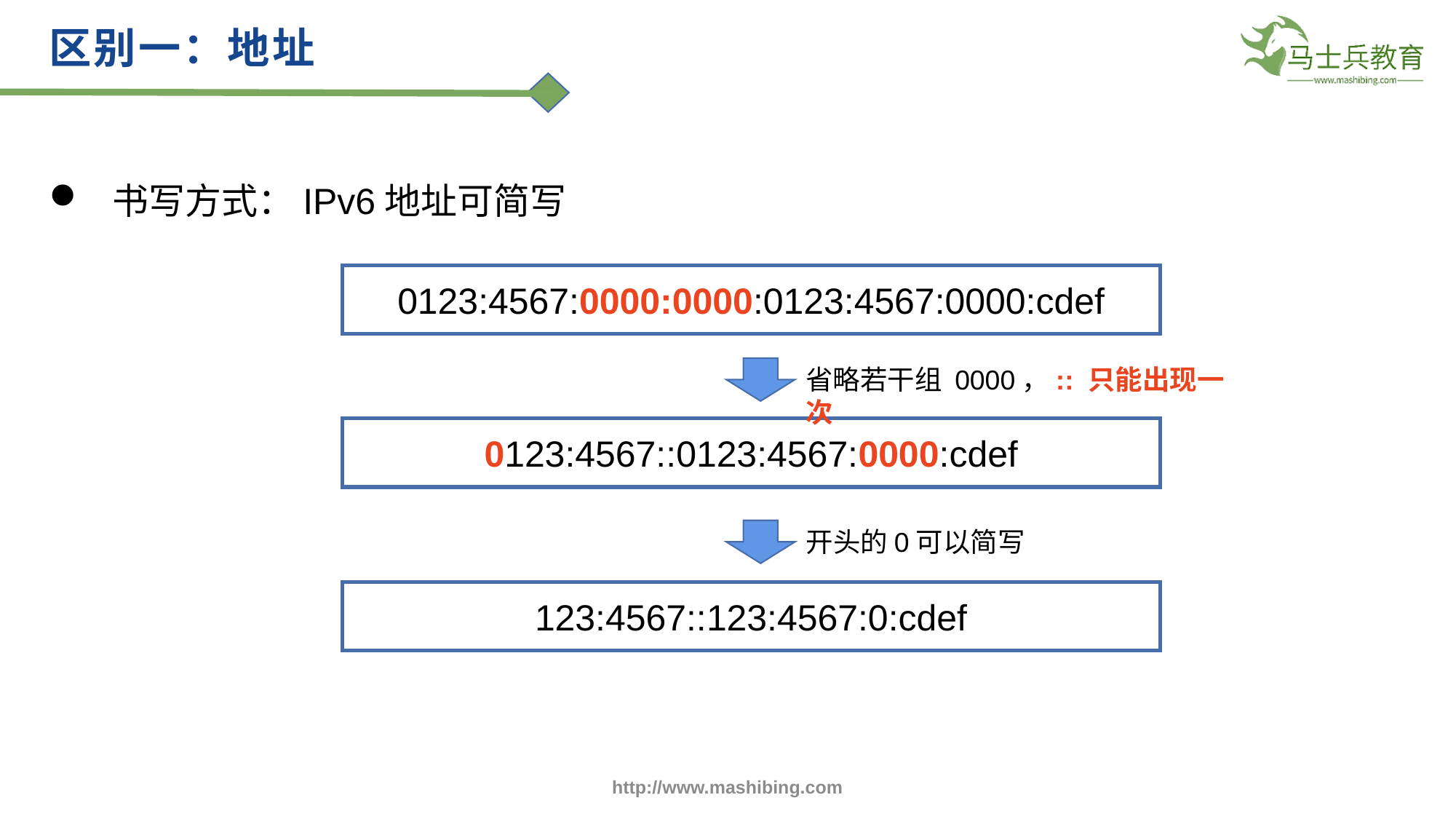

区别一：地址
书写方式：IPv6地址可简写

0123:4567:0000:0000:0123:4567:0000:cdef
省略若干组 0000，:: 只能出现一次

0123:4567::0123:4567:0000:cdef
开头的0可以简写

123:4567::123:4567:0:cdef